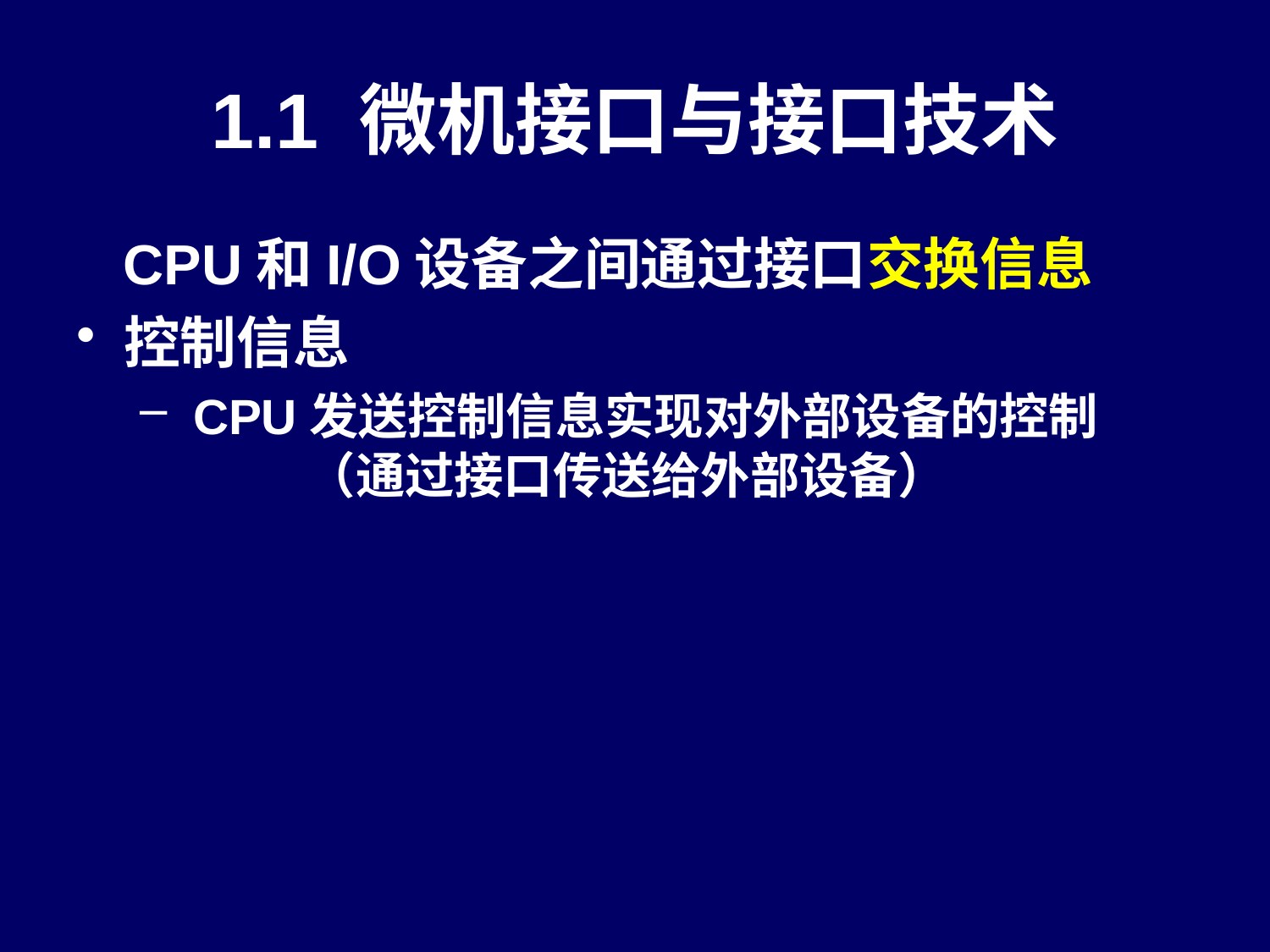

# 1.1 微机接口与接口技术
   CPU和I/O设备之间通过接口交换信息
控制信息
 CPU发送控制信息实现对外部设备的控制		（通过接口传送给外部设备）